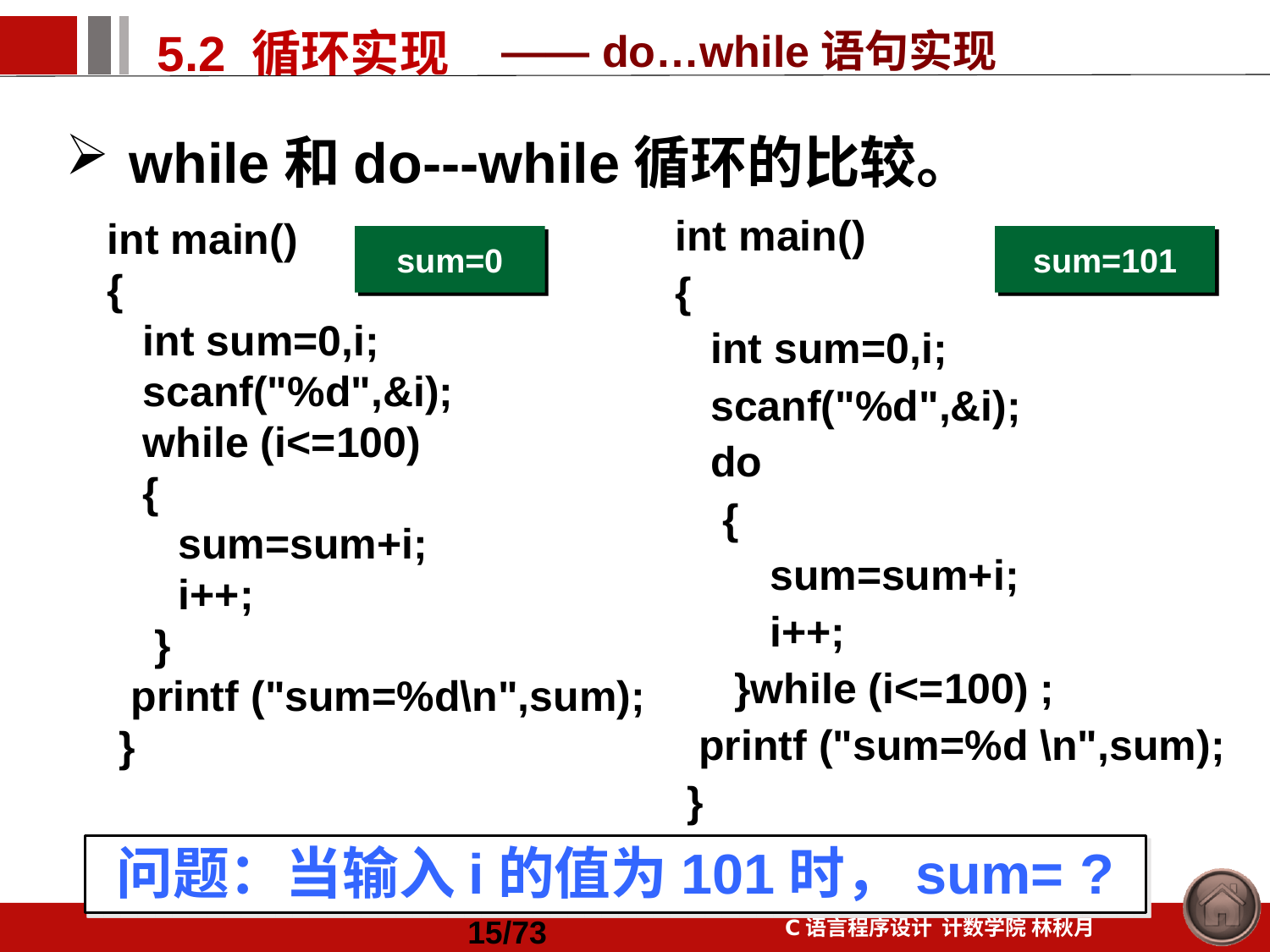

—— do…while语句实现
while和do---while循环的比较。
int main()
{
   int sum=0,i;
   scanf("%d",&i);
   while (i<=100)
   {
      sum=sum+i;
      i++;
    }
  printf ("sum=%d\n",sum);
 }
int main()
{
   int sum=0,i;
   scanf("%d",&i);
   do
    {
        sum=sum+i;
        i++;
     }while (i<=100) ;
  printf ("sum=%d \n",sum);
 }
sum=0
sum=101
问题：当输入i的值为101时，sum= ?